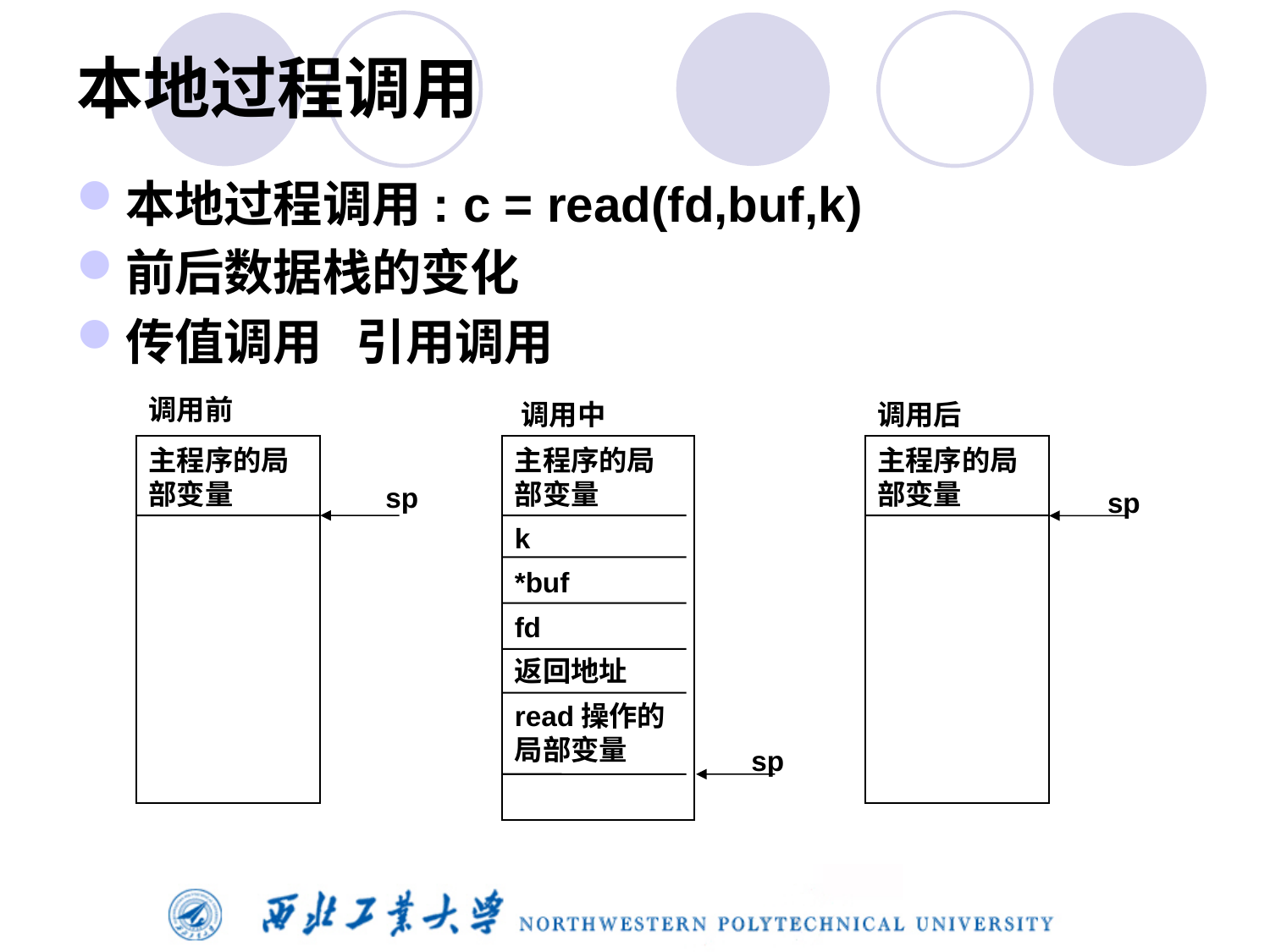

# 本地过程调用
本地过程调用: c = read(fd,buf,k)
前后数据栈的变化
传值调用   引用调用
调用前
调用后
调用中
主程序的局部变量

主程序的局部变量

主程序的局部变量
k
*buf
fd
返回地址
read操作的局部变量

sp
sp

sp